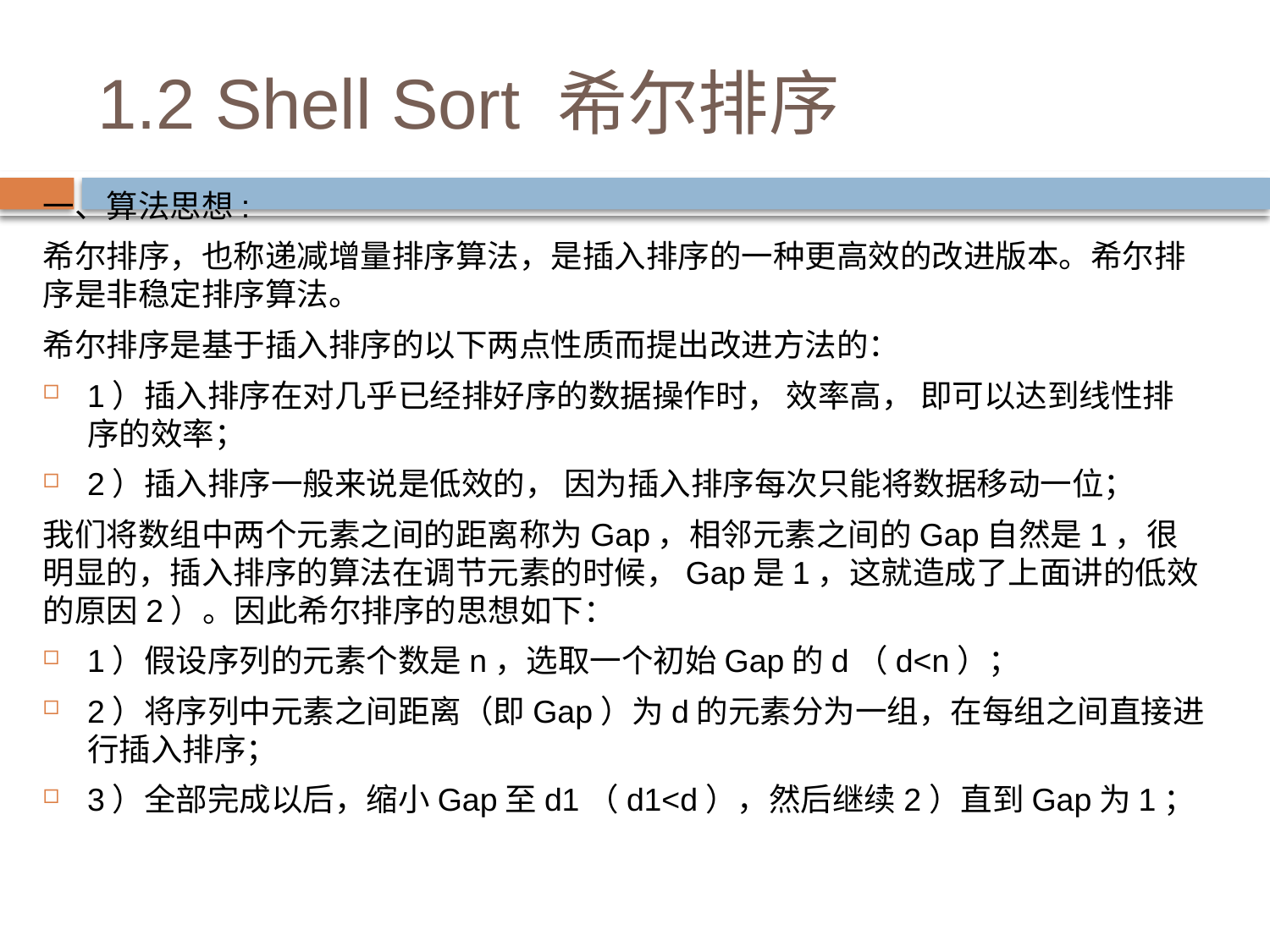

# 1.2 Shell Sort 希尔排序
一、算法思想:
希尔排序，也称递减增量排序算法，是插入排序的一种更高效的改进版本。希尔排序是非稳定排序算法。
希尔排序是基于插入排序的以下两点性质而提出改进方法的：
1）插入排序在对几乎已经排好序的数据操作时， 效率高， 即可以达到线性排序的效率；
2）插入排序一般来说是低效的， 因为插入排序每次只能将数据移动一位；
我们将数组中两个元素之间的距离称为Gap，相邻元素之间的Gap自然是1，很明显的，插入排序的算法在调节元素的时候，Gap是1，这就造成了上面讲的低效的原因2）。因此希尔排序的思想如下：
1）假设序列的元素个数是n，选取一个初始Gap的d（d<n）；
2）将序列中元素之间距离（即Gap）为d的元素分为一组，在每组之间直接进行插入排序；
3）全部完成以后，缩小Gap至d1（d1<d），然后继续2）直到Gap为1；